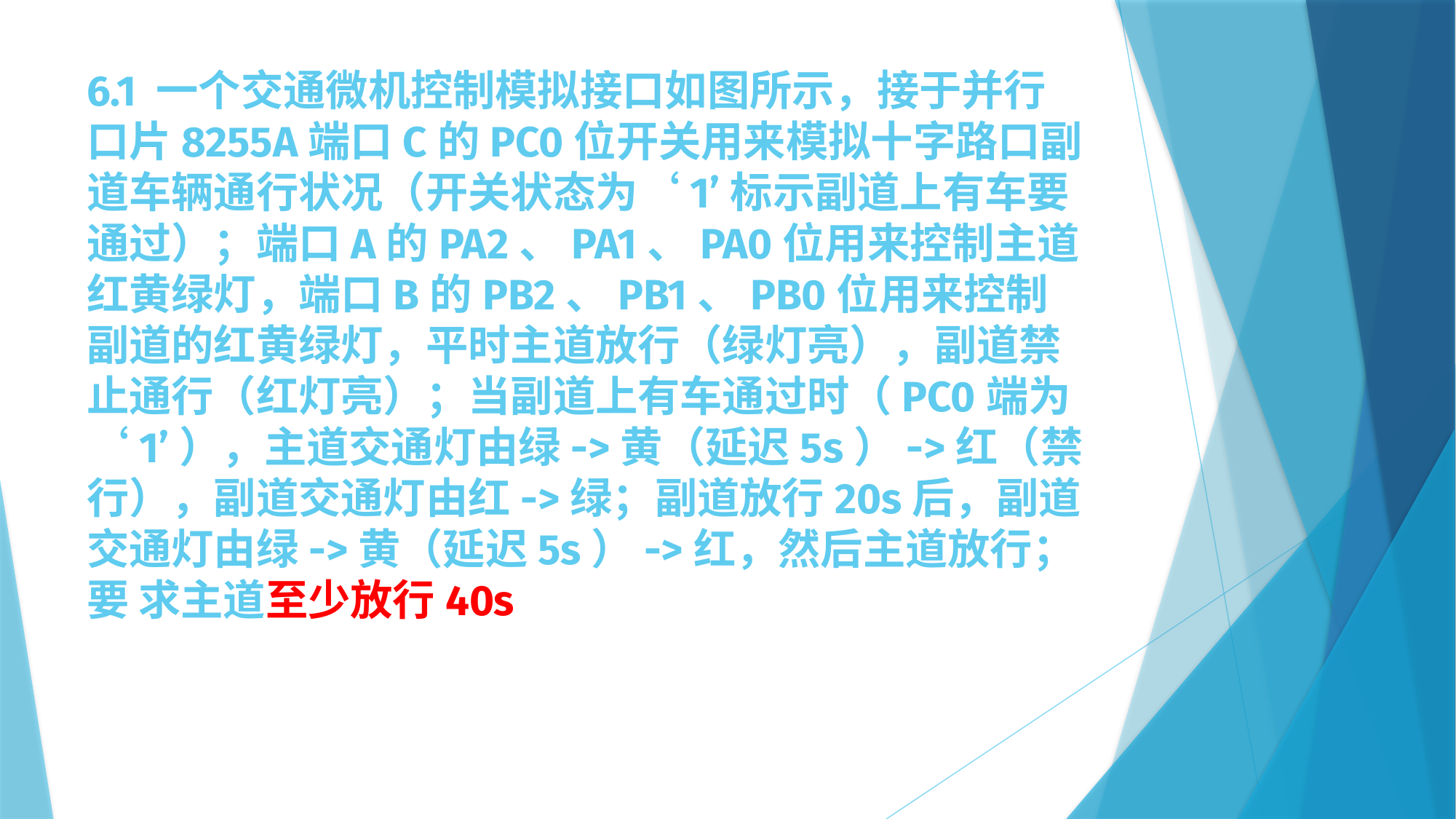

# 6.1 一个交通微机控制模拟接口如图所示，接于并行口片8255A端口C的PC0位开关用来模拟十字路口副道车辆通行状况（开关状态为‘1’标示副道上有车要通过）；端口A的PA2、PA1、PA0位用来控制主道红黄绿灯，端口B的PB2、PB1、PB0位用来控制副道的红黄绿灯，平时主道放行（绿灯亮），副道禁止通行（红灯亮）；当副道上有车通过时（PC0端为‘1’），主道交通灯由绿->黄（延迟5s）->红（禁行），副道交通灯由红->绿；副道放行20s后，副道交通灯由绿->黄（延迟5s）->红，然后主道放行；要 求主道至少放行40s